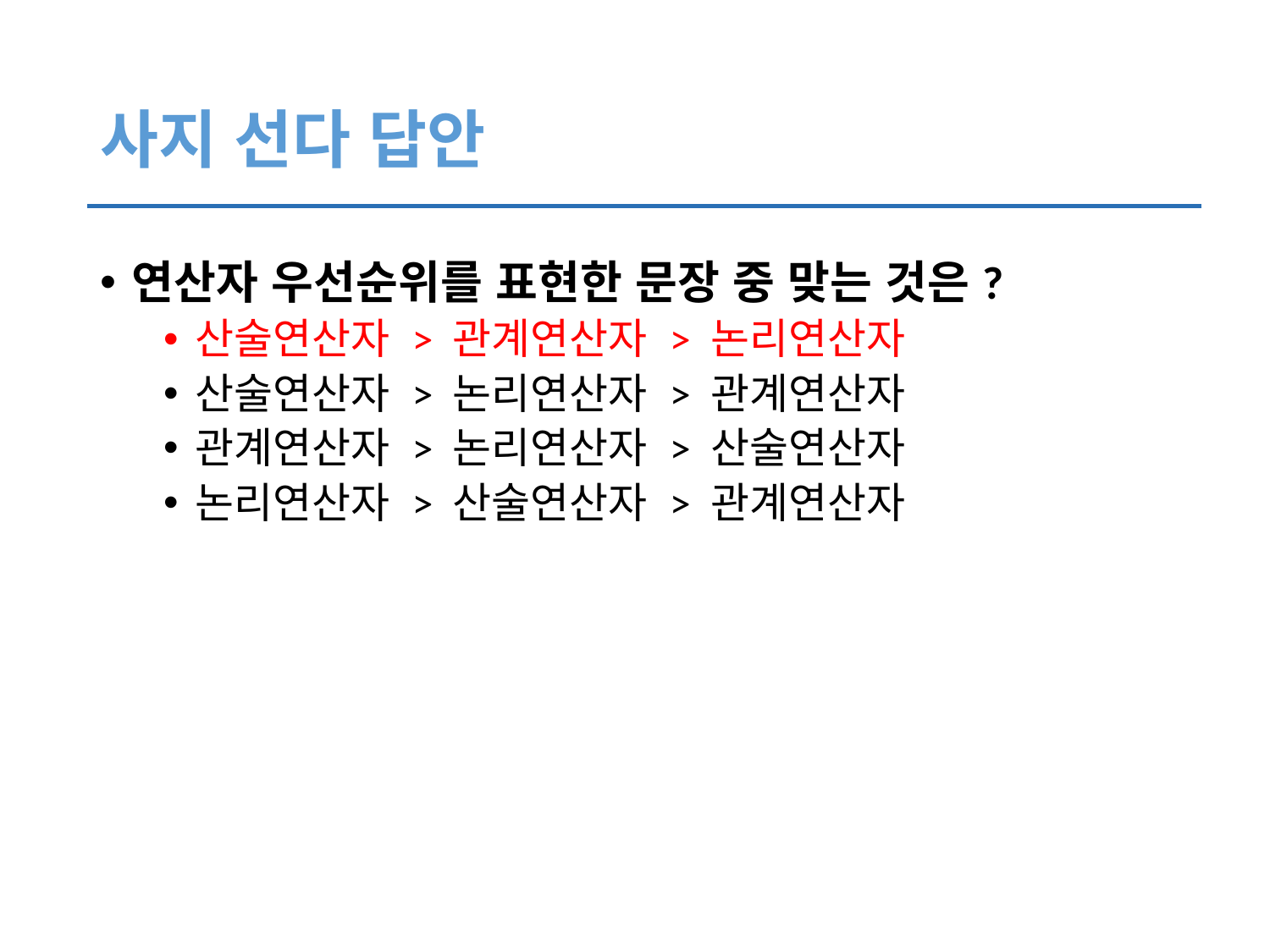

# 사지 선다 답안
연산자 우선순위를 표현한 문장 중 맞는 것은?
산술연산자 > 관계연산자 > 논리연산자
산술연산자 > 논리연산자 > 관계연산자
관계연산자 > 논리연산자 > 산술연산자
논리연산자 > 산술연산자 > 관계연산자